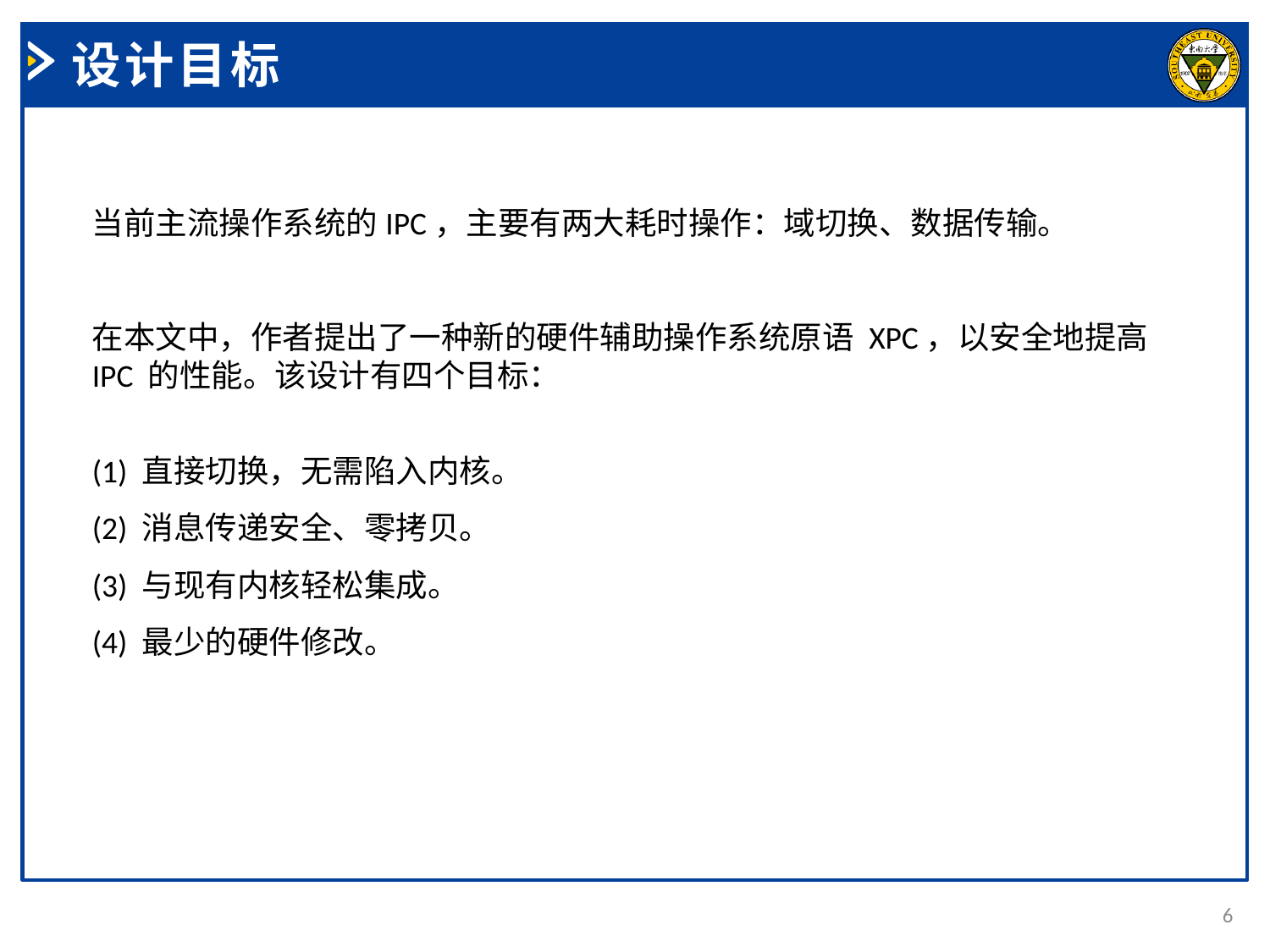

设计目标
当前主流操作系统的IPC，主要有两大耗时操作：域切换、数据传输。

在本文中，作者提出了一种新的硬件辅助操作系统原语 XPC，以安全地提高 IPC 的性能。该设计有四个目标：

(1) 直接切换，无需陷入内核。
(2) 消息传递安全、零拷贝。
(3) 与现有内核轻松集成。
(4) 最少的硬件修改。

6